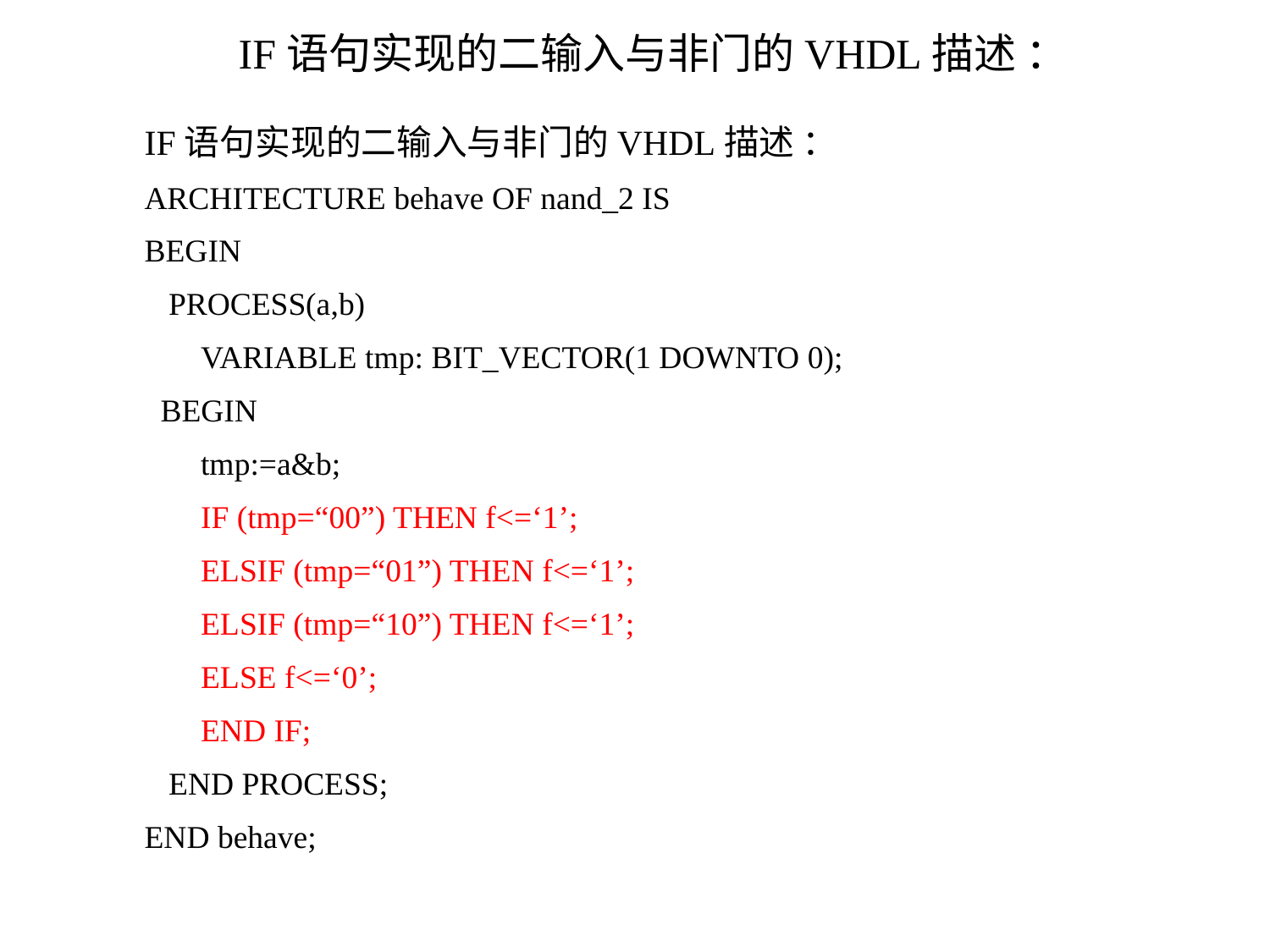

# IF语句实现的二输入与非门的VHDL描述 ：
IF语句实现的二输入与非门的VHDL描述 ：
ARCHITECTURE behave OF nand_2 IS
BEGIN
   PROCESS(a,b)
       VARIABLE tmp: BIT_VECTOR(1 DOWNTO 0);
  BEGIN
       tmp:=a&b;
       IF (tmp=“00”) THEN f<=‘1’;
       ELSIF (tmp=“01”) THEN f<=‘1’;
       ELSIF (tmp=“10”) THEN f<=‘1’;
       ELSE f<=‘0’;
       END IF;
   END PROCESS;
END behave;